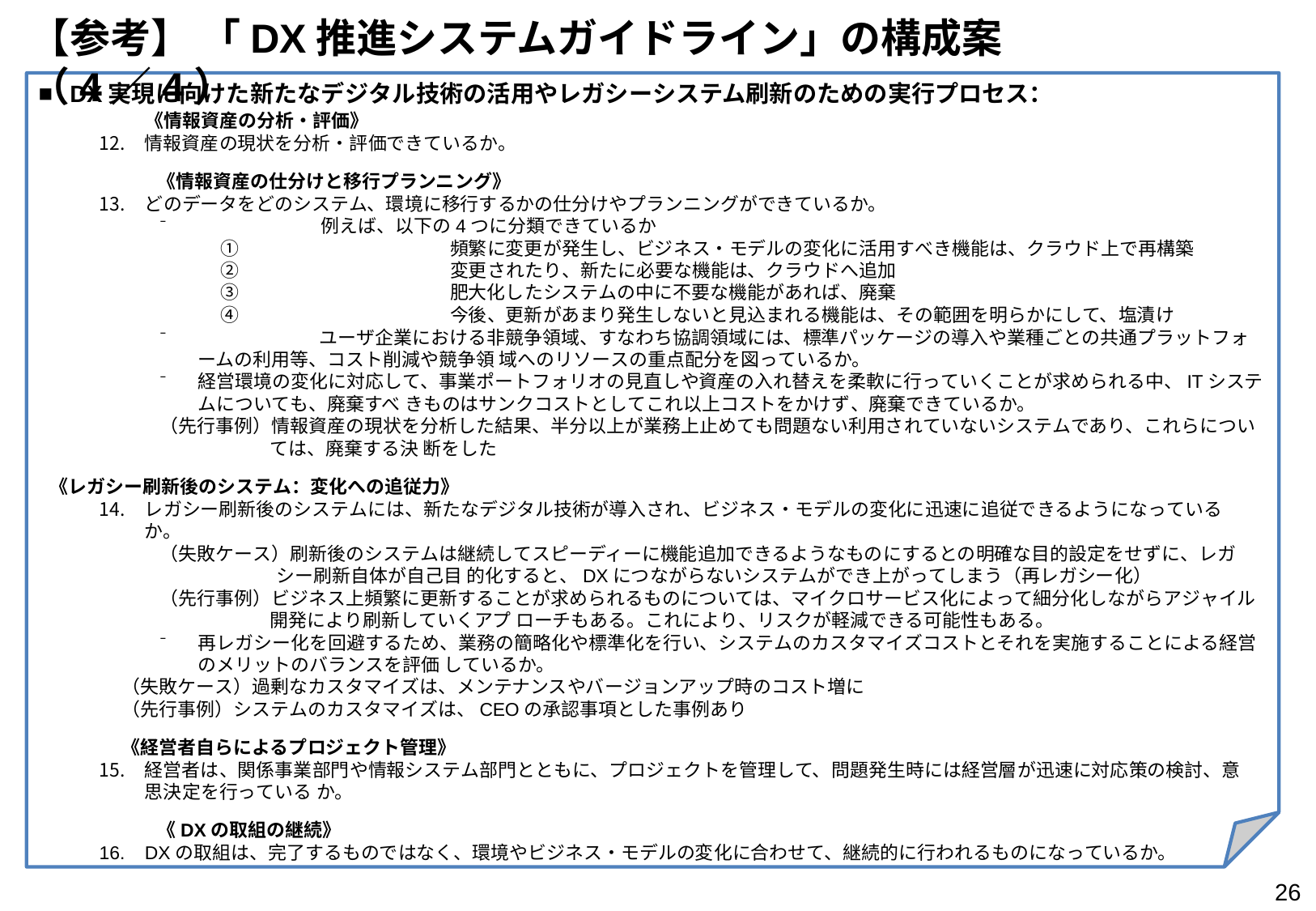

# 【参考】 「DX推進システムガイドライン」の構成案（4／4）

DX実現に向けた新たなデジタル技術の活用やレガシーシステム刷新のための実行プロセス：
《情報資産の分析・評価》
情報資産の現状を分析・評価できているか。

《情報資産の仕分けと移行プランニング》
どのデータをどのシステム、環境に移行するかの仕分けやプランニングができているか。
⁻	例えば、以下の4つに分類できているか
①	頻繁に変更が発生し、ビジネス・モデルの変化に活用すべき機能は、クラウド上で再構築
②	変更されたり、新たに必要な機能は、クラウドへ追加
③	肥大化したシステムの中に不要な機能があれば、廃棄
④	今後、更新があまり発生しないと見込まれる機能は、その範囲を明らかにして、塩漬け
⁻		ユーザ企業における非競争領域、すなわち協調領域には、標準パッケージの導入や業種ごとの共通プラットフォームの利用等、コスト削減や競争領 域へのリソースの重点配分を図っているか。
⁻	経営環境の変化に対応して、事業ポートフォリオの見直しや資産の入れ替えを柔軟に行っていくことが求められる中、ITシステムについても、廃棄すべ きものはサンクコストとしてこれ以上コストをかけず、廃棄できているか。
（先行事例）情報資産の現状を分析した結果、半分以上が業務上止めても問題ない利用されていないシステムであり、これらについては、廃棄する決 断をした

《レガシー刷新後のシステム：変化への追従力》
レガシー刷新後のシステムには、新たなデジタル技術が導入され、ビジネス・モデルの変化に迅速に追従できるようになっているか。
（失敗ケース）刷新後のシステムは継続してスピーディーに機能追加できるようなものにするとの明確な目的設定をせずに、レガシー刷新自体が自己目 的化すると、DXにつながらないシステムができ上がってしまう（再レガシー化）
（先行事例）ビジネス上頻繁に更新することが求められるものについては、マイクロサービス化によって細分化しながらアジャイル開発により刷新していくアプ ローチもある。これにより、リスクが軽減できる可能性もある。
⁻	再レガシー化を回避するため、業務の簡略化や標準化を行い、システムのカスタマイズコストとそれを実施することによる経営のメリットのバランスを評価 しているか。
（失敗ケース）過剰なカスタマイズは、メンテナンスやバージョンアップ時のコスト増に
（先行事例）システムのカスタマイズは、CEOの承認事項とした事例あり

《経営者自らによるプロジェクト管理》
経営者は、関係事業部門や情報システム部門とともに、プロジェクトを管理して、問題発生時には経営層が迅速に対応策の検討、意思決定を行っている か。

《DXの取組の継続》
DXの取組は、完了するものではなく、環境やビジネス・モデルの変化に合わせて、継続的に行われるものになっているか。
26